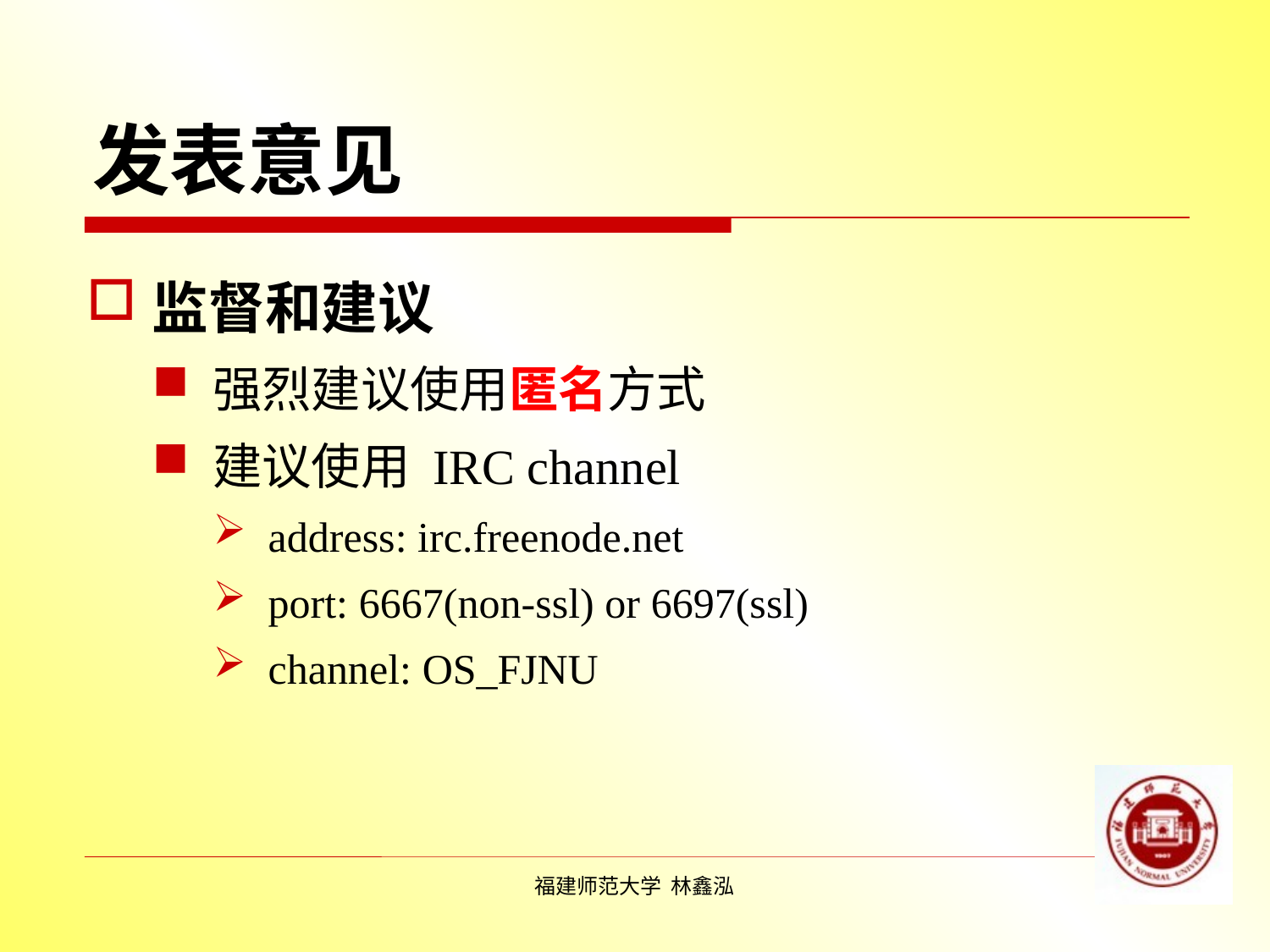

# 发表意见
监督和建议
强烈建议使用匿名方式
建议使用 IRC channel
address: irc.freenode.net
port: 6667(non-ssl) or 6697(ssl)
channel: OS_FJNU

福建师范大学  林鑫泓